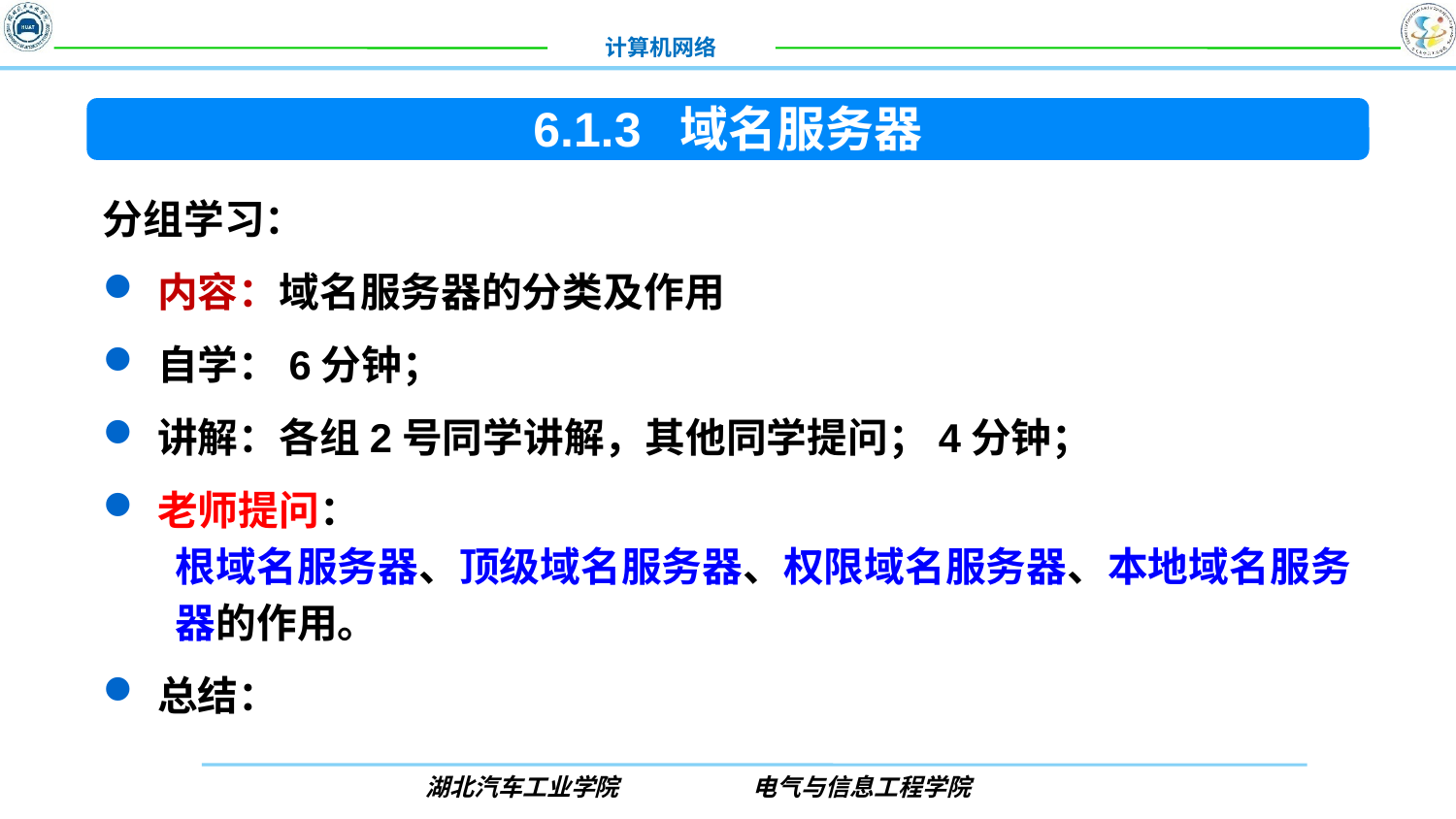

6.1.3  域名服务器

分组学习：
内容：域名服务器的分类及作用
自学：6分钟；
讲解：各组2号同学讲解，其他同学提问；4分钟；
老师提问：
根域名服务器、顶级域名服务器、权限域名服务器、本地域名服务器的作用。
总结：